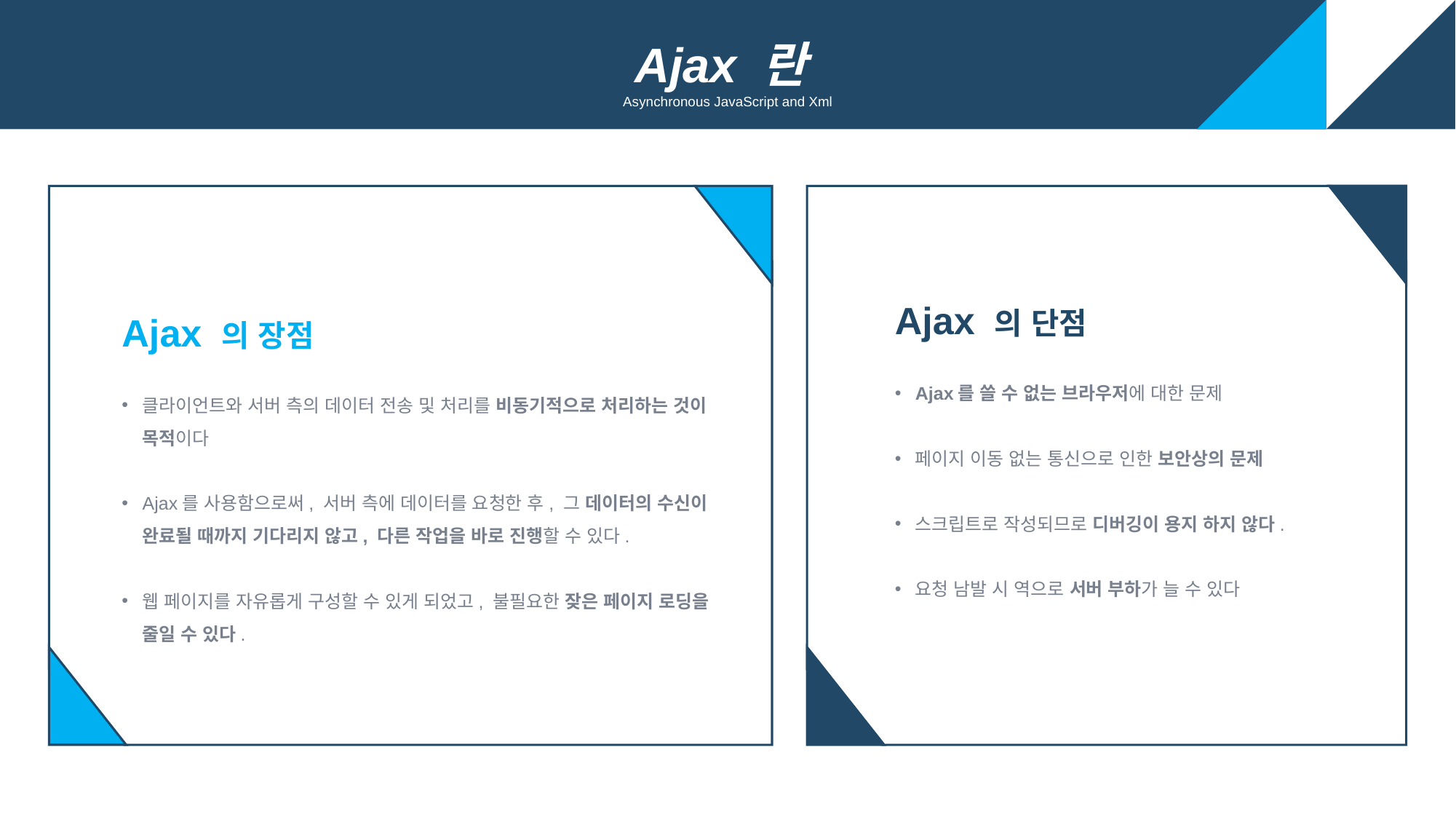

Ajax 란
Asynchronous JavaScript and Xml

Ajax 의 장점

클라이언트와 서버 측의 데이터 전송 및 처리를 비동기적으로 처리하는 것이 목적이다

Ajax를 사용함으로써, 서버 측에 데이터를 요청한 후, 그 데이터의 수신이 완료될 때까지 기다리지 않고, 다른 작업을 바로 진행할 수 있다.

웹 페이지를 자유롭게 구성할 수 있게 되었고, 불필요한 잦은 페이지 로딩을 줄일 수 있다.
Ajax 의 단점

Ajax를 쓸 수 없는 브라우저에 대한 문제

페이지 이동 없는 통신으로 인한 보안상의 문제

스크립트로 작성되므로 디버깅이 용지 하지 않다.

요청 남발 시 역으로 서버 부하가 늘 수 있다